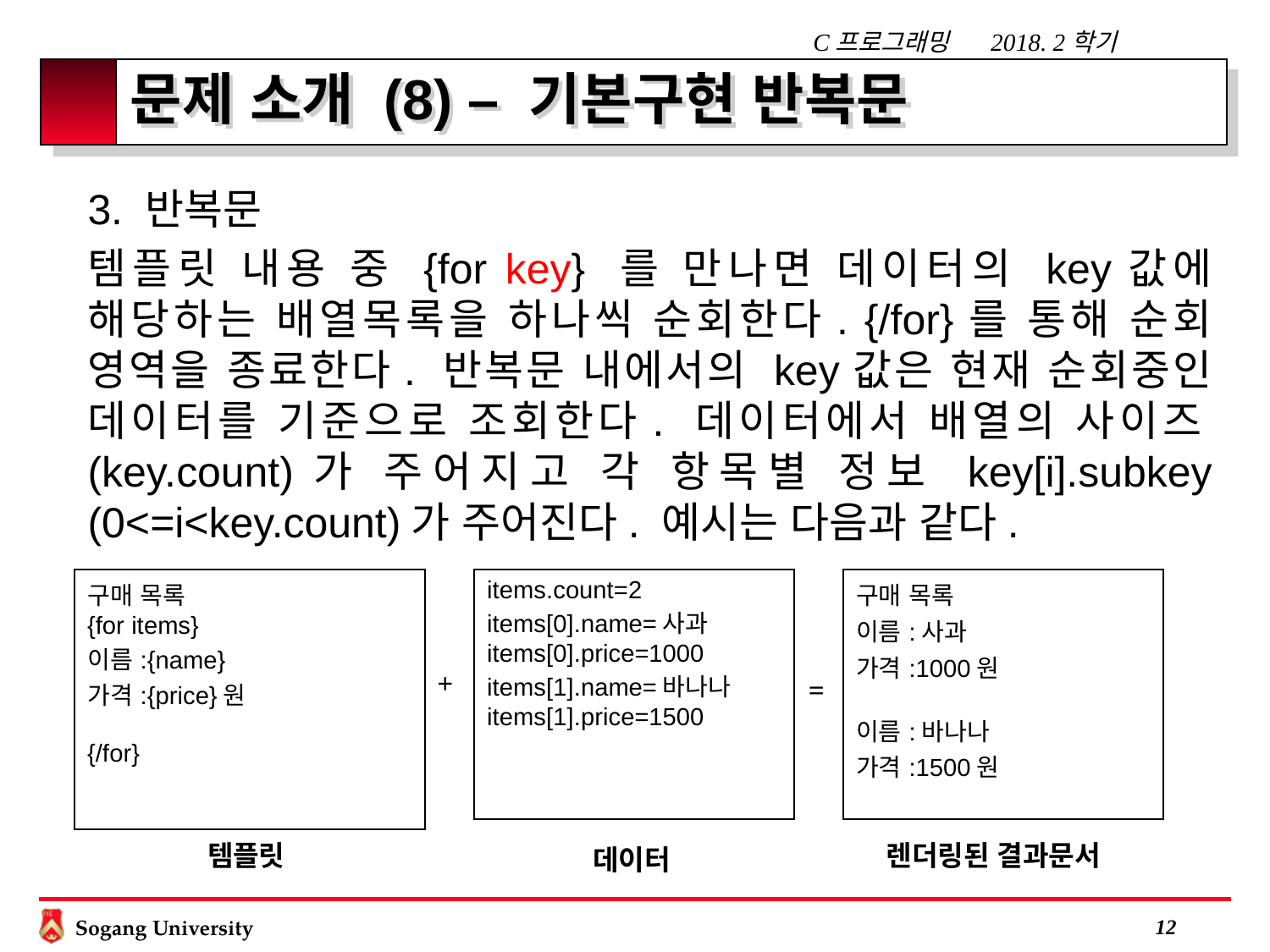

# 문제 소개 (8) – 기본구현 반복문
3. 반복문
템플릿 내용 중 {for key} 를 만나면 데이터의 key값에 해당하는 배열목록을 하나씩 순회한다. {/for}를 통해 순회 영역을 종료한다. 반복문 내에서의 key값은 현재 순회중인 데이터를 기준으로 조회한다. 데이터에서 배열의 사이즈(key.count)가 주어지고 각 항목별 정보 key[i].subkey (0<=i<key.count)가 주어진다. 예시는 다음과 같다.

| 구매 목록 {for items} 이름:{name} 가격:{price}원 {/for} |
| --- |
| 구매 목록 이름:사과 가격:1000원 이름:바나나 가격:1500원 |
| --- |
| items.count=2 items[0].name=사과 items[0].price=1000 items[1].name=바나나 items[1].price=1500 |
| --- |
+
=
템플릿
렌더링된 결과문서
데이터
 12